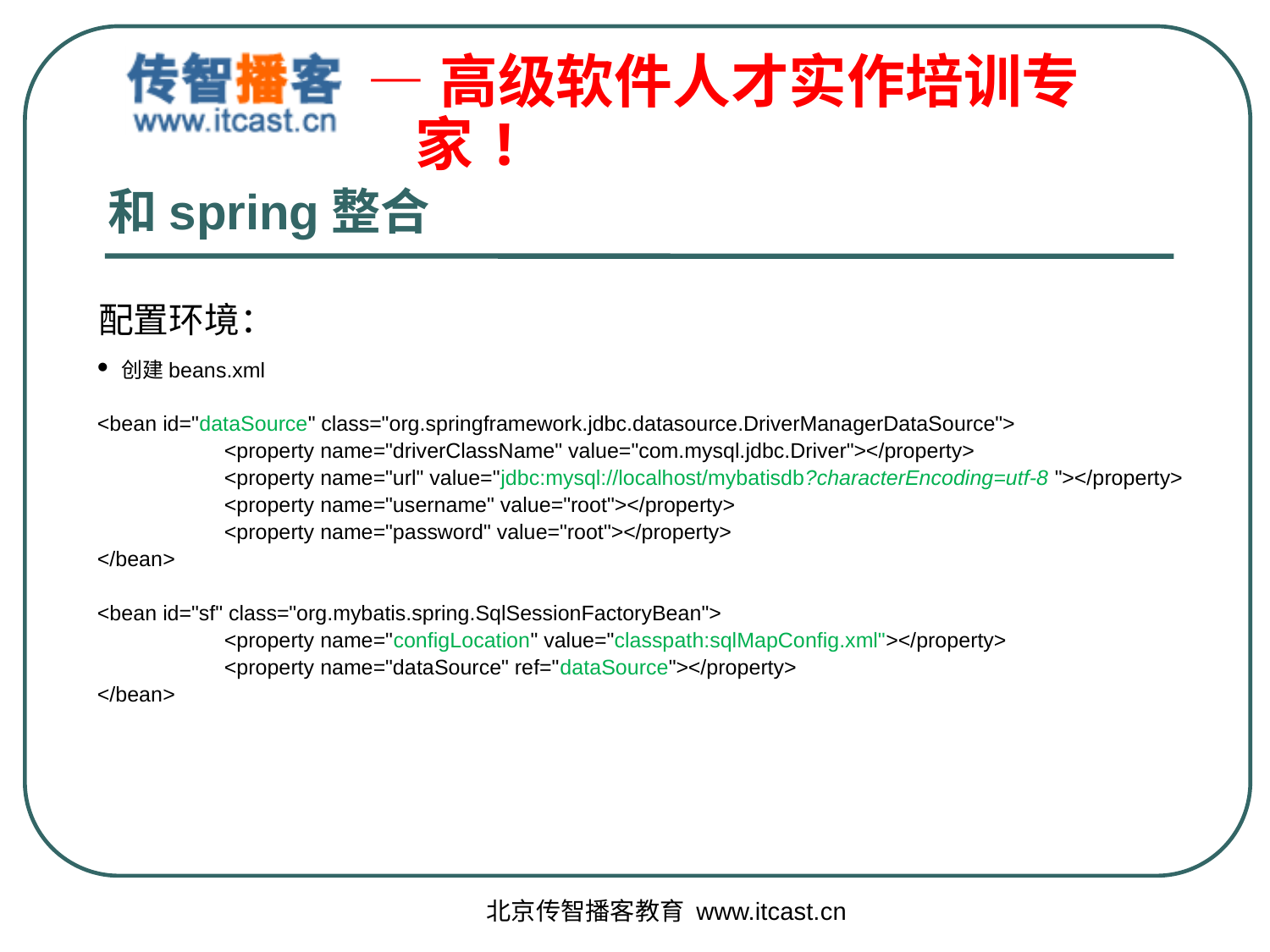

# 和spring整合
配置环境：
创建beans.xml

<bean id="dataSource" class="org.springframework.jdbc.datasource.DriverManagerDataSource">
	<property name="driverClassName" value="com.mysql.jdbc.Driver"></property>
	<property name="url" value="jdbc:mysql://localhost/mybatisdb?characterEncoding=utf-8 "></property>
	<property name="username" value="root"></property>
	<property name="password" value="root"></property>
</bean>

<bean id="sf" class="org.mybatis.spring.SqlSessionFactoryBean">
	<property name="configLocation" value="classpath:sqlMapConfig.xml"></property>
	<property name="dataSource" ref="dataSource"></property>
</bean>

北京传智播客教育 www.itcast.cn